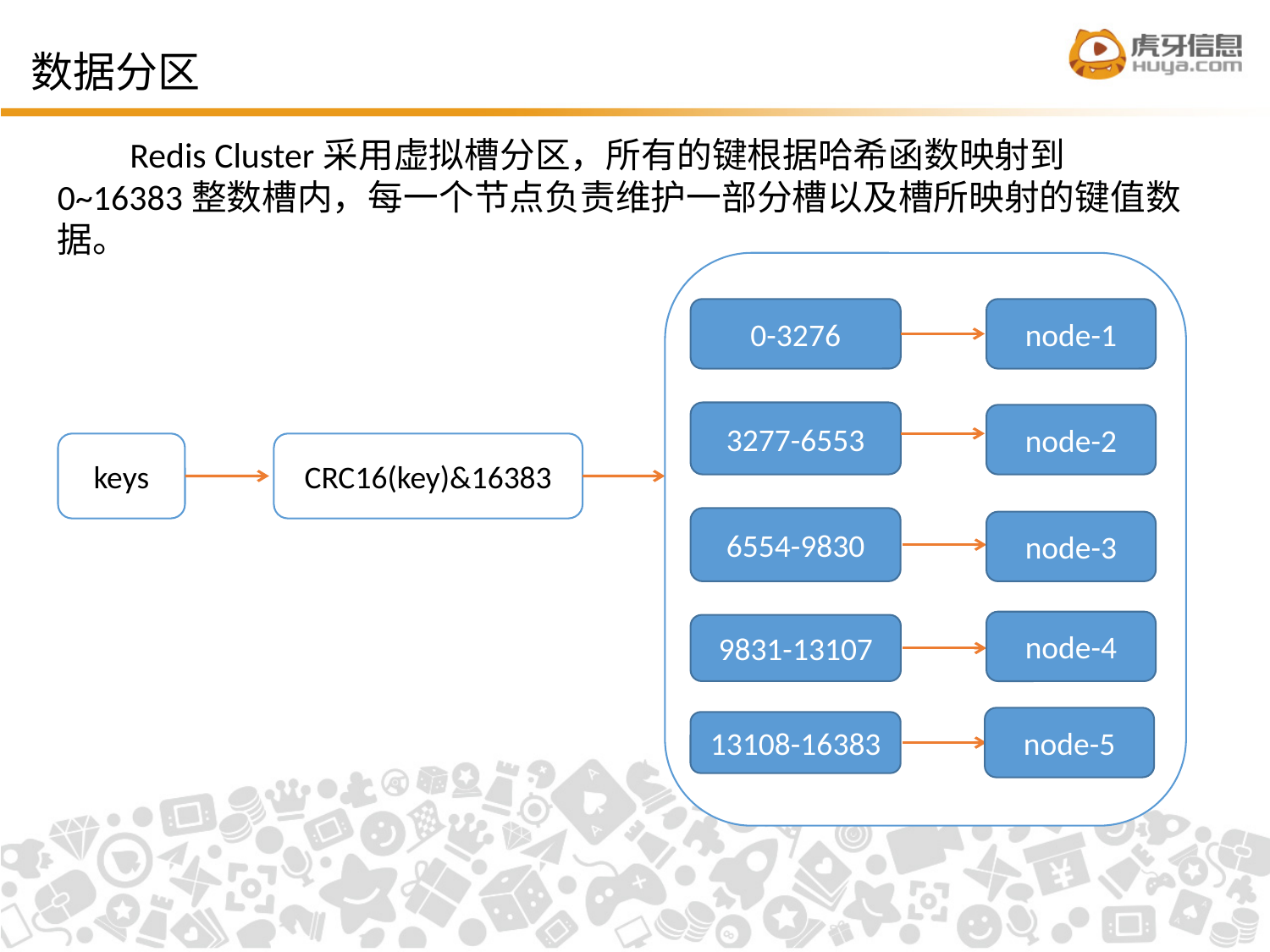

数据分区
         Redis Cluster采用虚拟槽分区，所有的键根据哈希函数映射到0~16383整数槽内，每一个节点负责维护一部分槽以及槽所映射的键值数据。

0-3276
node-1
3277-6553
node-2
keys
CRC16(key)&16383
6554-9830
node-3
node-4
9831-13107
node-5
13108-16383